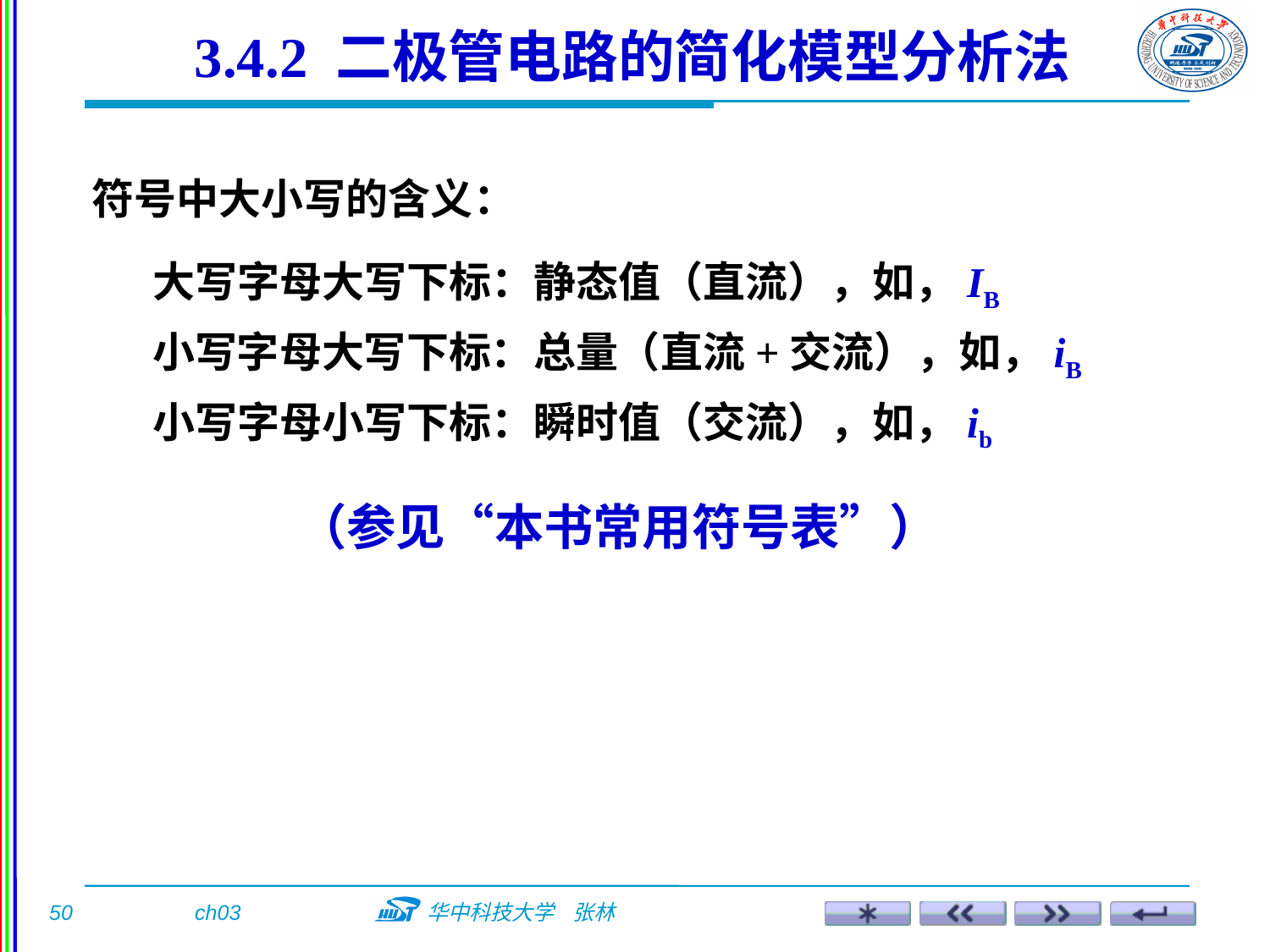

3.4.2 二极管电路的简化模型分析法
符号中大小写的含义：
大写字母大写下标：静态值（直流），如，IB
小写字母大写下标：总量（直流+交流），如，iB
小写字母小写下标：瞬时值（交流），如，ib
（参见“本书常用符号表”）